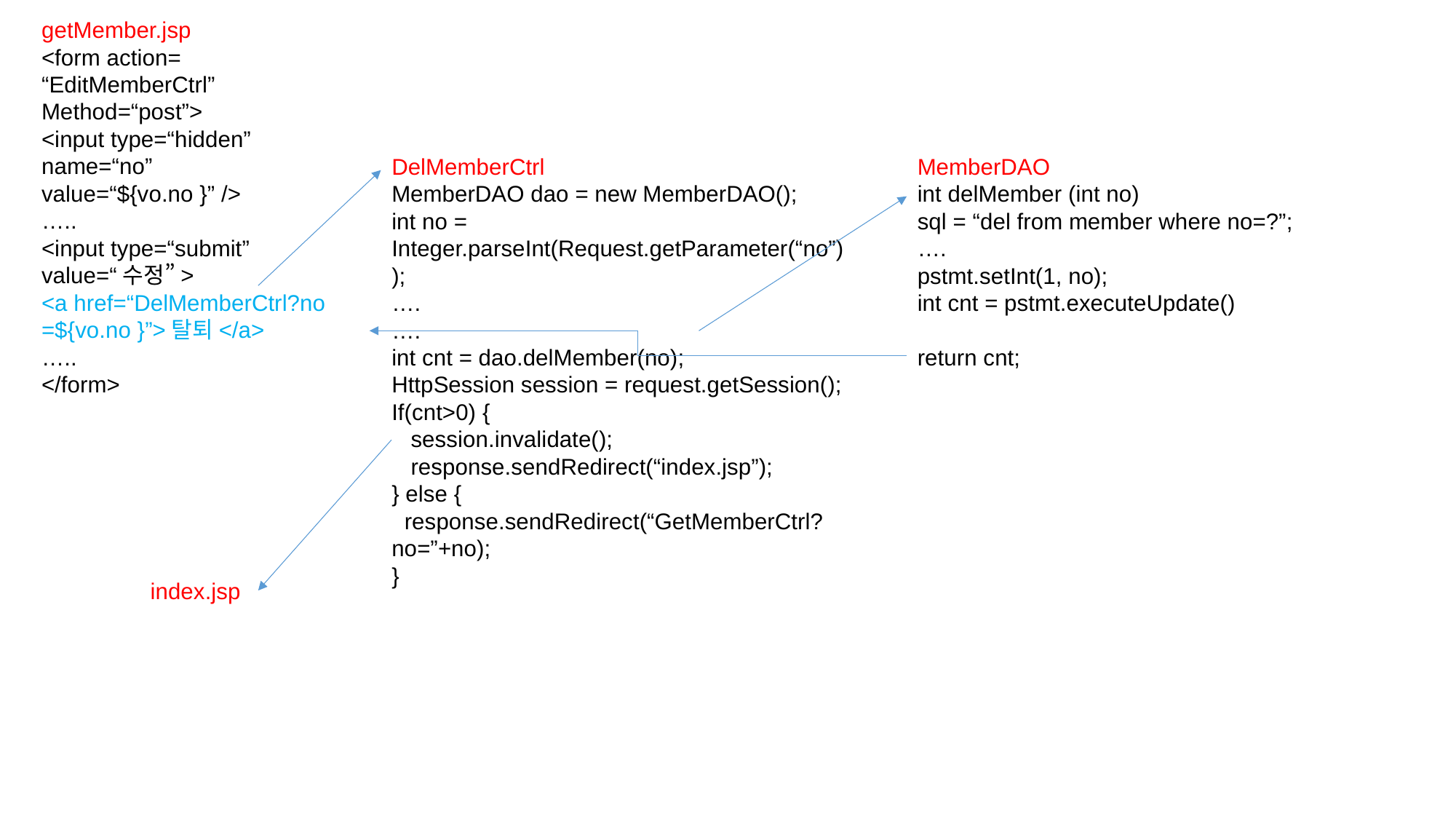

getMember.jsp
<form action=
“EditMemberCtrl”
Method=“post”>
<input type=“hidden”
name=“no”
value=“${vo.no }” />
…..
<input type=“submit”
value=“수정”>
<a href=“DelMemberCtrl?no
=${vo.no }”>탈퇴</a>
…..
</form>
DelMemberCtrl
MemberDAO dao = new MemberDAO();
int no =
Integer.parseInt(Request.getParameter(“no”));
….
….
int cnt = dao.delMember(no);
HttpSession session = request.getSession();
If(cnt>0) {
   session.invalidate();
   response.sendRedirect(“index.jsp”);
} else {
  response.sendRedirect(“GetMemberCtrl?no=”+no);
}
MemberDAO
int delMember (int no)
sql = “del from member where no=?”;
….
pstmt.setInt(1, no);
int cnt = pstmt.executeUpdate()

return cnt;
index.jsp